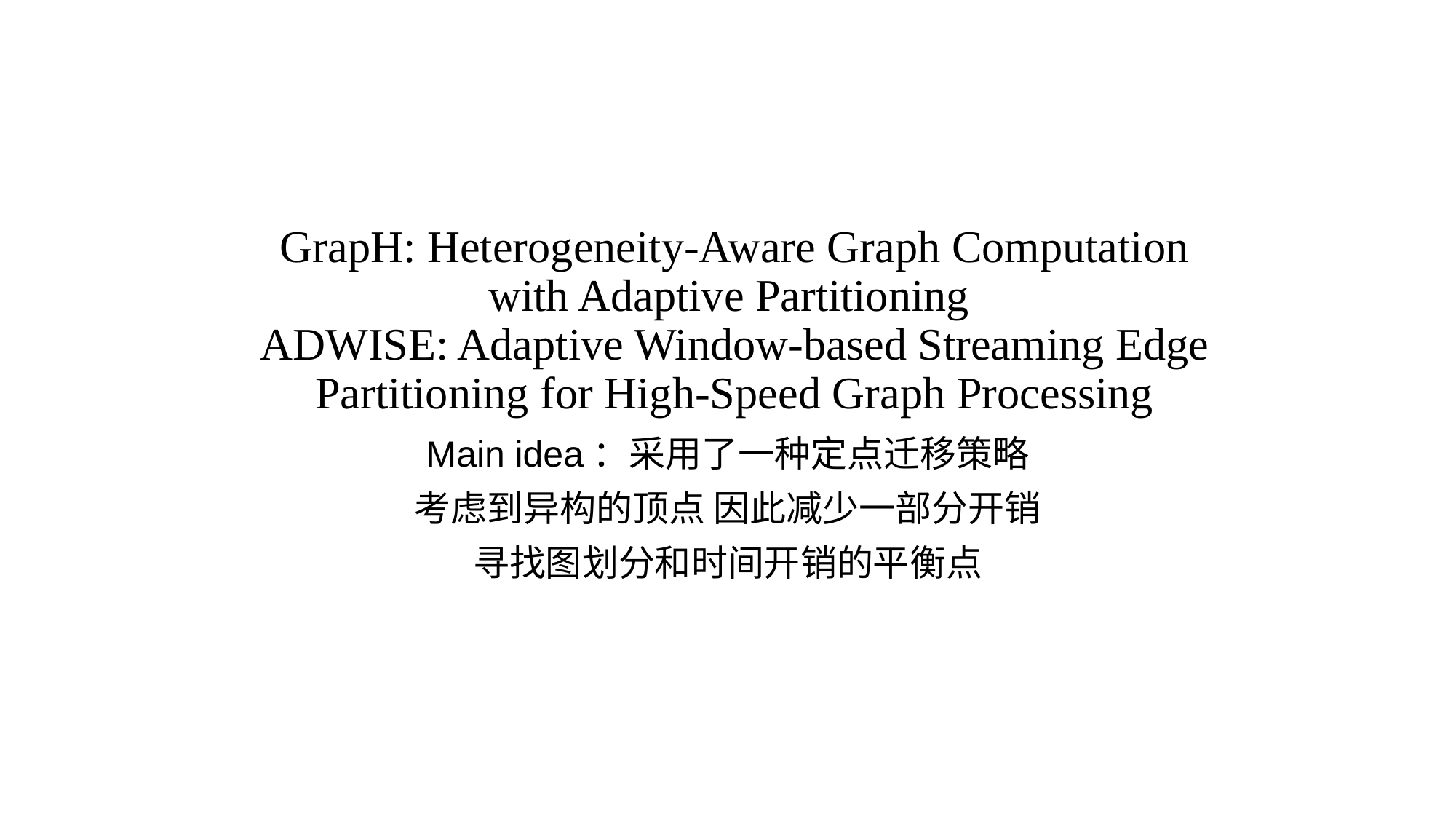

# GrapH: Heterogeneity-Aware Graph Computation with Adaptive Partitioning ADWISE: Adaptive Window-based Streaming Edge Partitioning for High-Speed Graph Processing
Main idea：采用了一种定点迁移策略
考虑到异构的顶点 因此减少一部分开销
寻找图划分和时间开销的平衡点